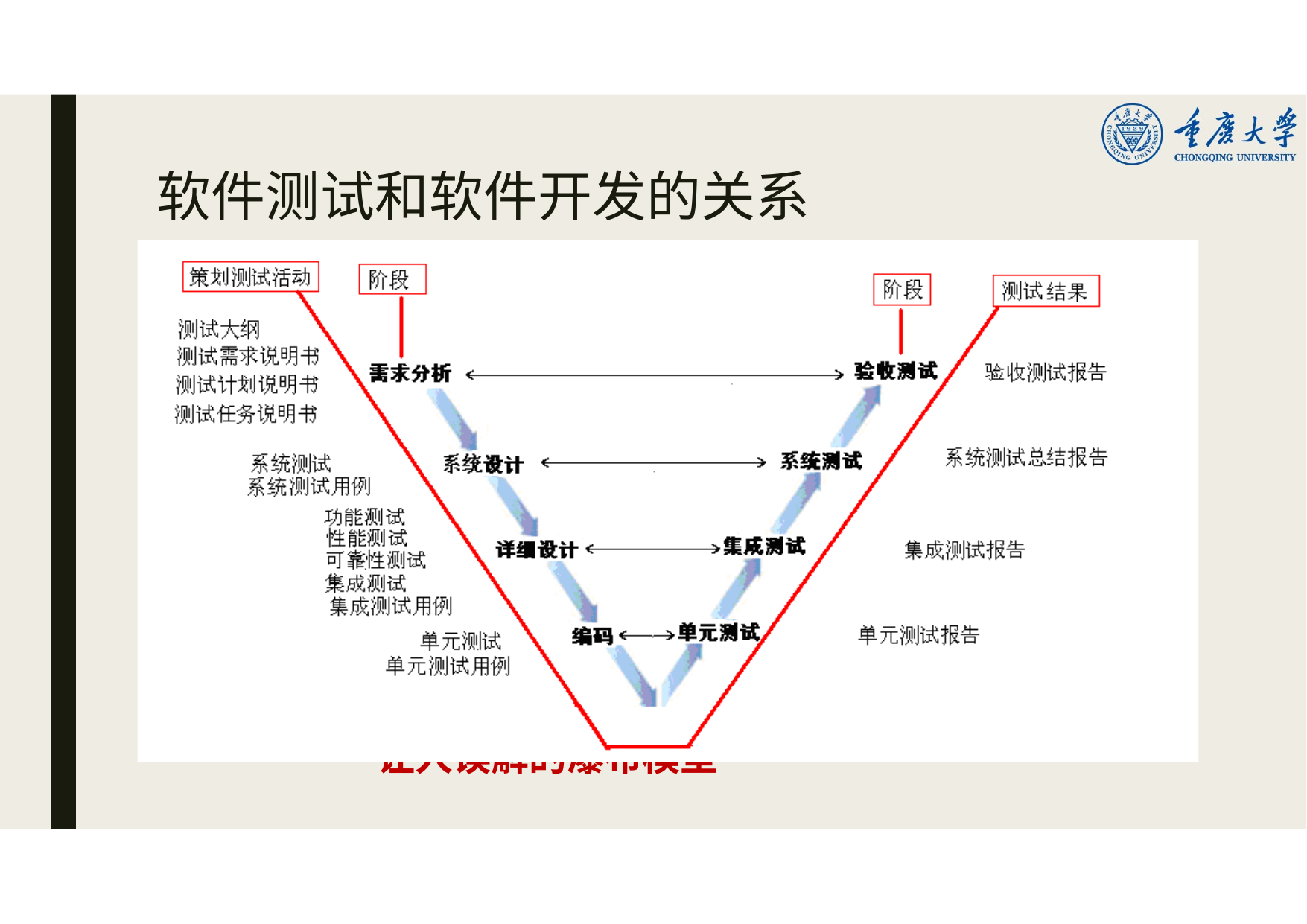

# 软件测试和软件开发的关系

用户需求验证
需求分	验收测试
析和定义	测试

系统非功能特性验证
系统设计	系统测试

功能验证
详细功能设
计	功能测试

代码验证
验证过程
构建过程
单元测试
编码
让人误解的瀑布模型